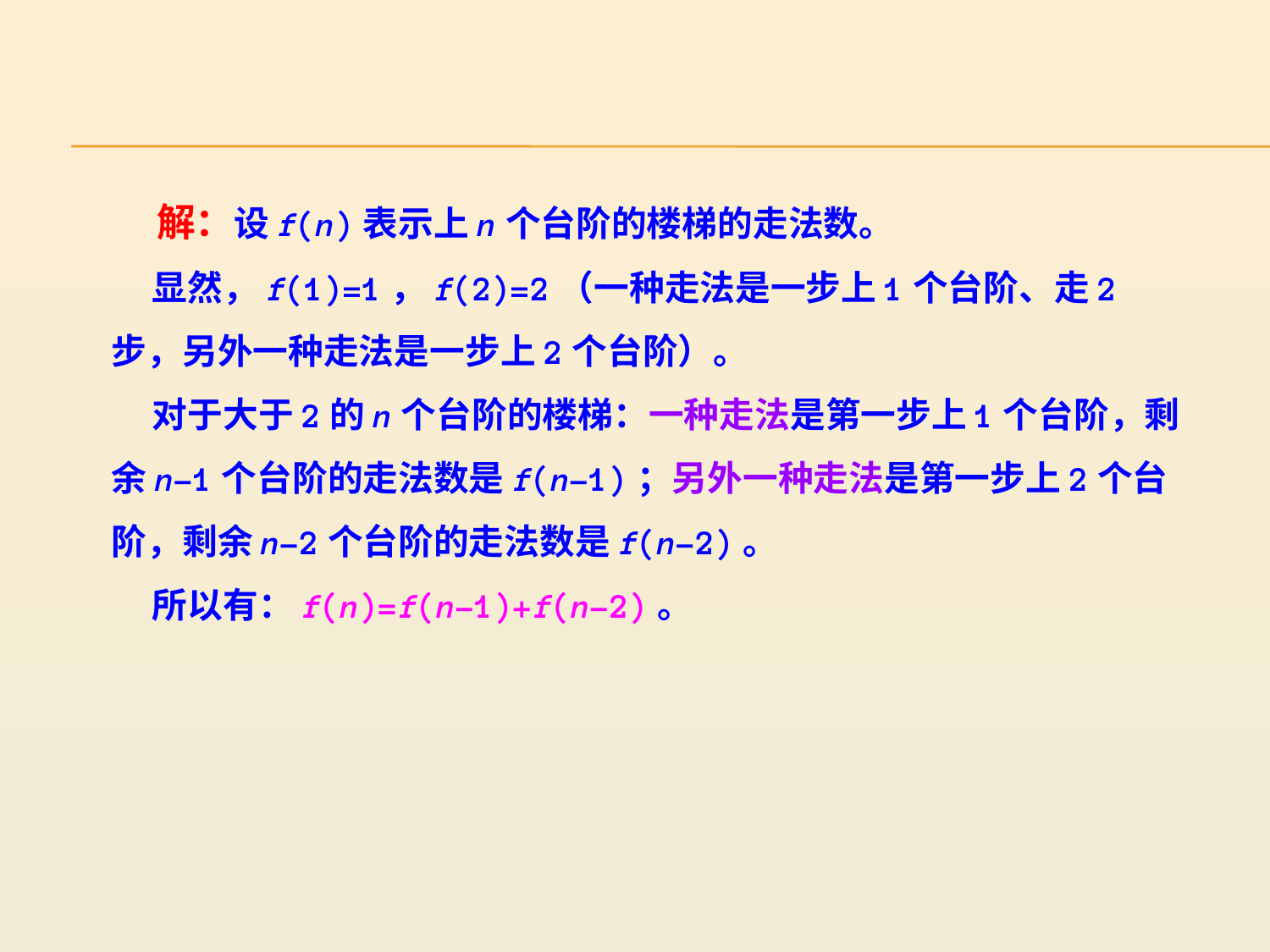

解：设f(n)表示上n个台阶的楼梯的走法数。
    显然，f(1)=1，f(2)=2（一种走法是一步上1个台阶、走2步，另外一种走法是一步上2个台阶）。
    对于大于2的n个台阶的楼梯：一种走法是第一步上1个台阶，剩余n-1个台阶的走法数是f(n-1)；另外一种走法是第一步上2个台阶，剩余n-2个台阶的走法数是f(n-2)。
    所以有：f(n)=f(n-1)+f(n-2)。